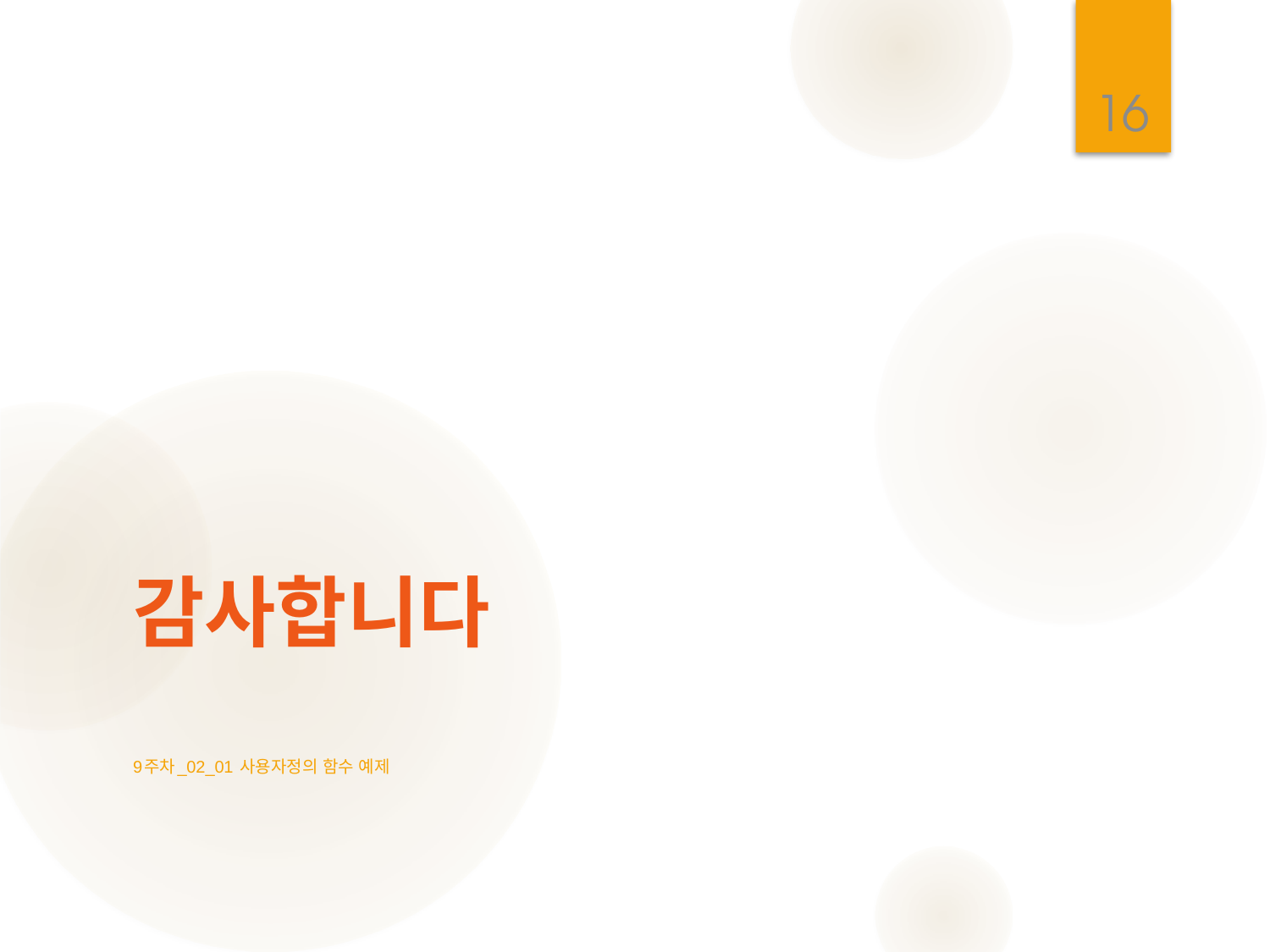

16
# 감사합니다

9주차_02_01 사용자정의 함수 예제